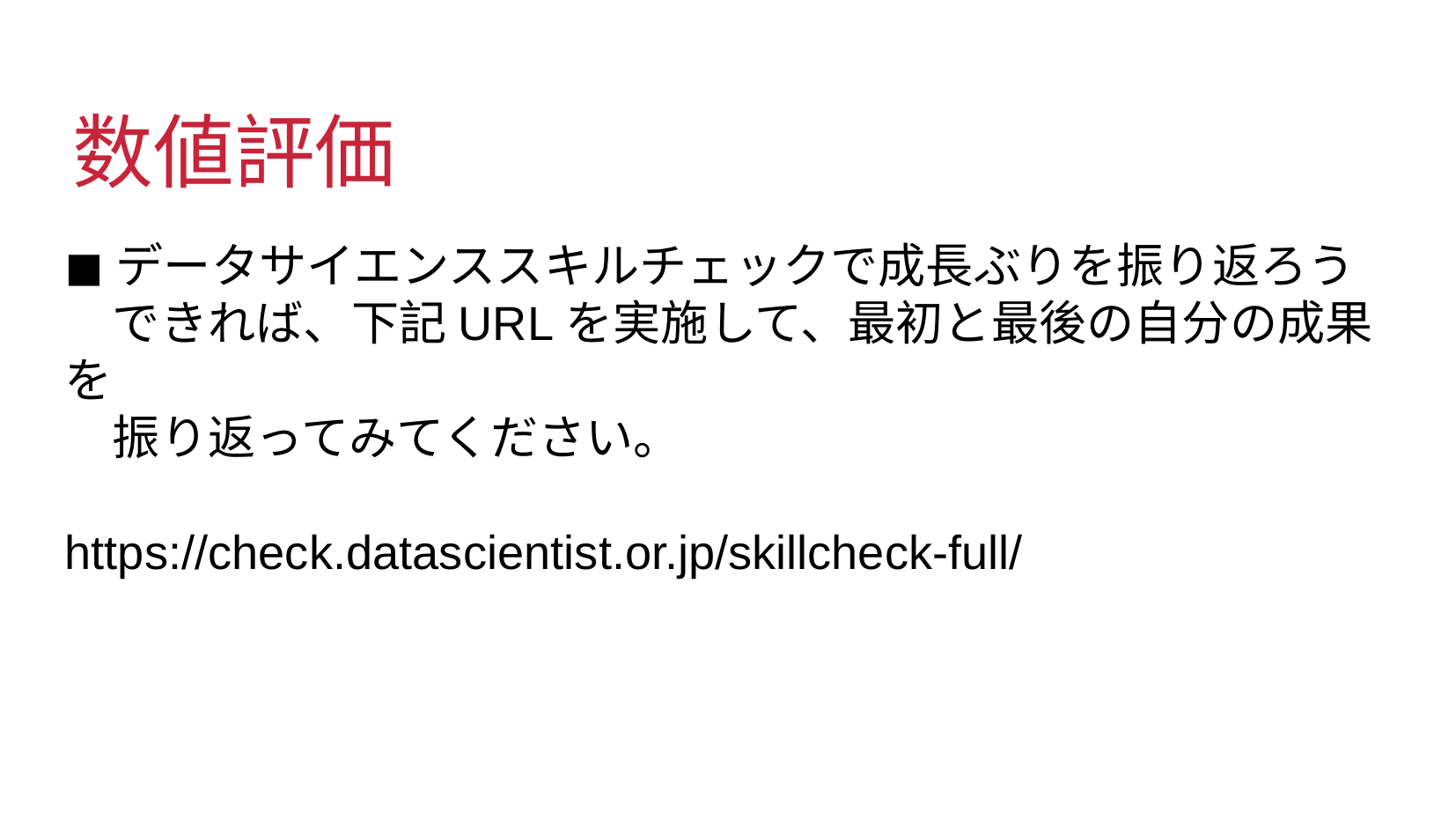

数値評価
◼️データサイエンススキルチェックで成長ぶりを振り返ろう
　できれば、下記URLを実施して、最初と最後の自分の成果を
　振り返ってみてください。

https://check.datascientist.or.jp/skillcheck-full/